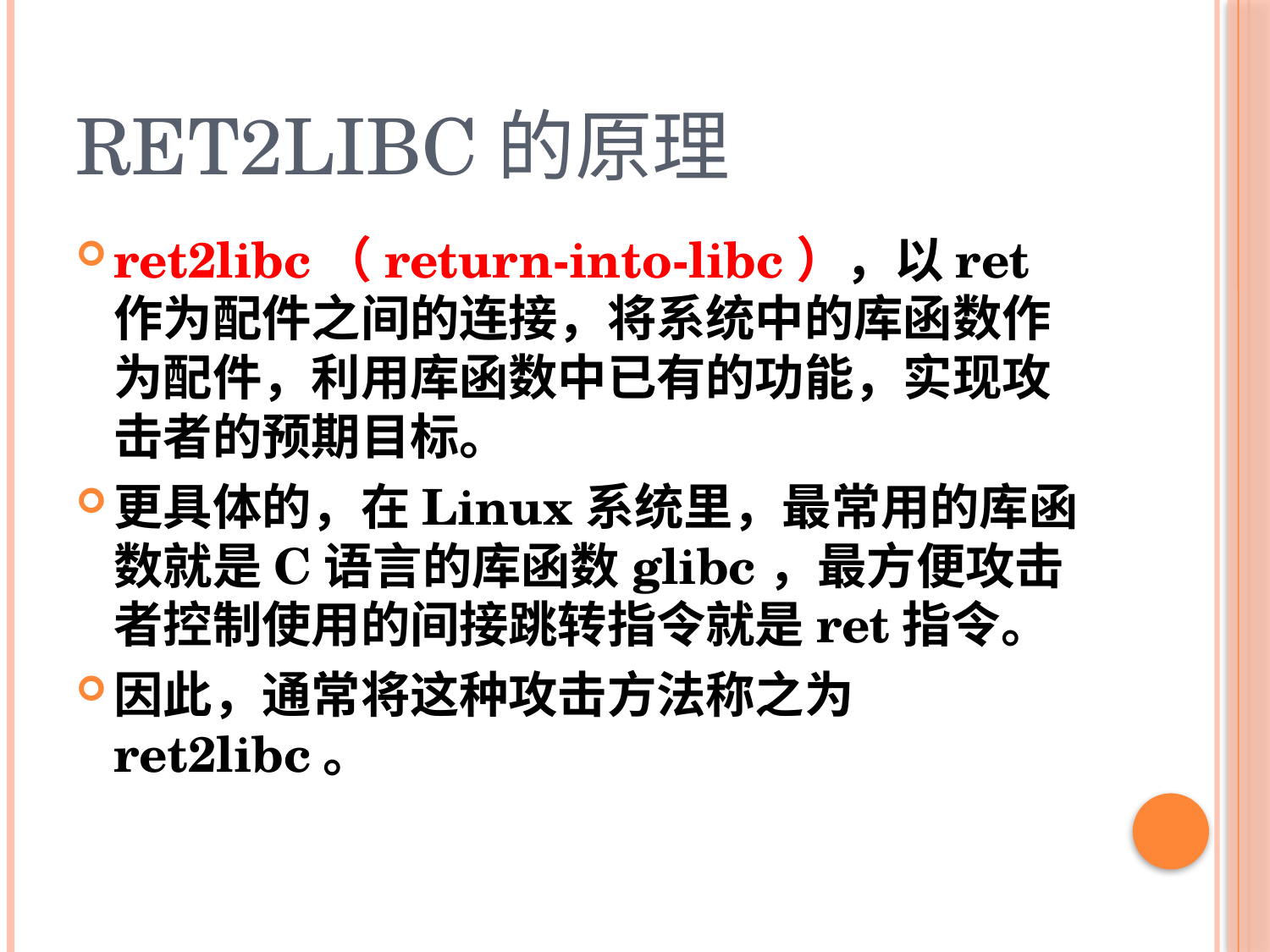

# ret2libc的原理
ret2libc（return-into-libc），以ret作为配件之间的连接，将系统中的库函数作为配件，利用库函数中已有的功能，实现攻击者的预期目标。
更具体的，在Linux系统里，最常用的库函数就是C语言的库函数glibc，最方便攻击者控制使用的间接跳转指令就是ret指令。
因此，通常将这种攻击方法称之为ret2libc。